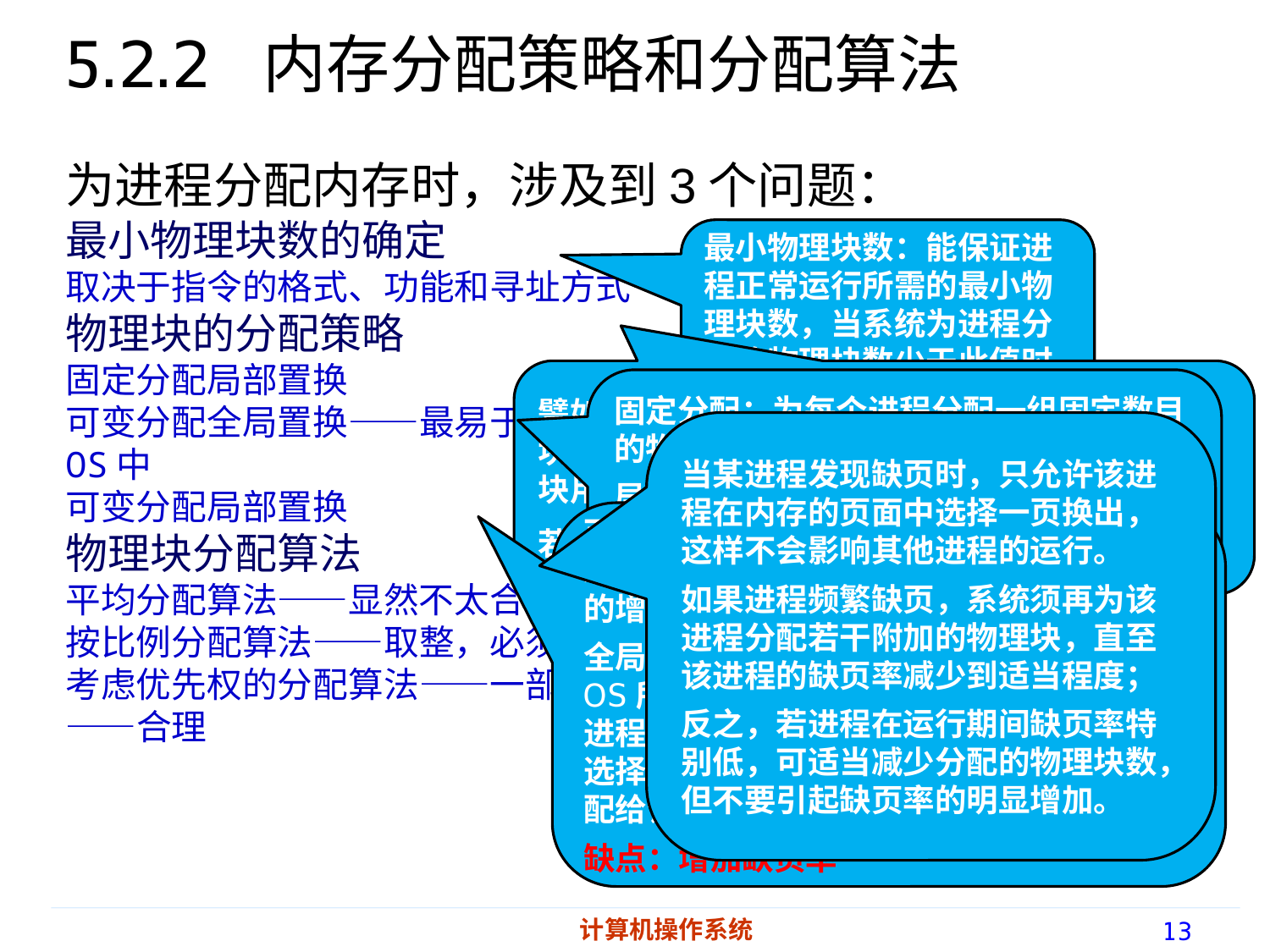

5.2.2  内存分配策略和分配算法
为进程分配内存时，涉及到3个问题：
最小物理块数的确定
取决于指令的格式、功能和寻址方式
物理块的分配策略
固定分配局部置换
可变分配全局置换——最易于实现的物理块分配和置换策略，已用于若干OS中
可变分配局部置换
物理块分配算法
平均分配算法——显然不太合理
按比例分配算法——取整，必须大于最小物理块数
考虑优先权的分配算法——一部分按比例；另一部分根据各进程的优先权——合理
最小物理块数：能保证进程正常运行所需的最小物理块数，当系统为进程分配的物理块数少于此值时，进程将无法运行。
譬如：直接寻址的单地址指令，所需的最小物理块数为2。其中一块用于存放指令的页面，另一块用于存放数据的页面；
若机器允许间接寻址，则至少需要3个物理块。
固定分配：为每个进程分配一组固定数目的物理块，在进程运行期间不再改变。
局部置换：如果进程在运行中发现缺页，则只能从分配给该进程的n个页面中选出一页换出，然后再调入下一页，以保证分配给该进程的内存空间不变。
当某进程发现缺页时，只允许该进程在内存的页面中选择一页换出，这样不会影响其他进程的运行。
如果进程频繁缺页，系统须再为该进程分配若干附加的物理块，直至该进程的缺页率减少到适当程度；
反之，若进程在运行期间缺页率特别低，可适当减少分配的物理块数，但不要引起缺页率的明显增加。
可变分配：先为每个进程分配一定数目的物理块，在进程运行期间，可根据情况做适当的增减。
全局置换：若进程在运行中发现缺页，则将OS所保留的空闲物理块取出一块分配给该进程，或者以所有进程的全部物理块为标的，选择一块换出，将所缺之页调入。这样，分配给该进程的内存空间就随之增加。
缺点：增加缺页率
计算机操作系统
13